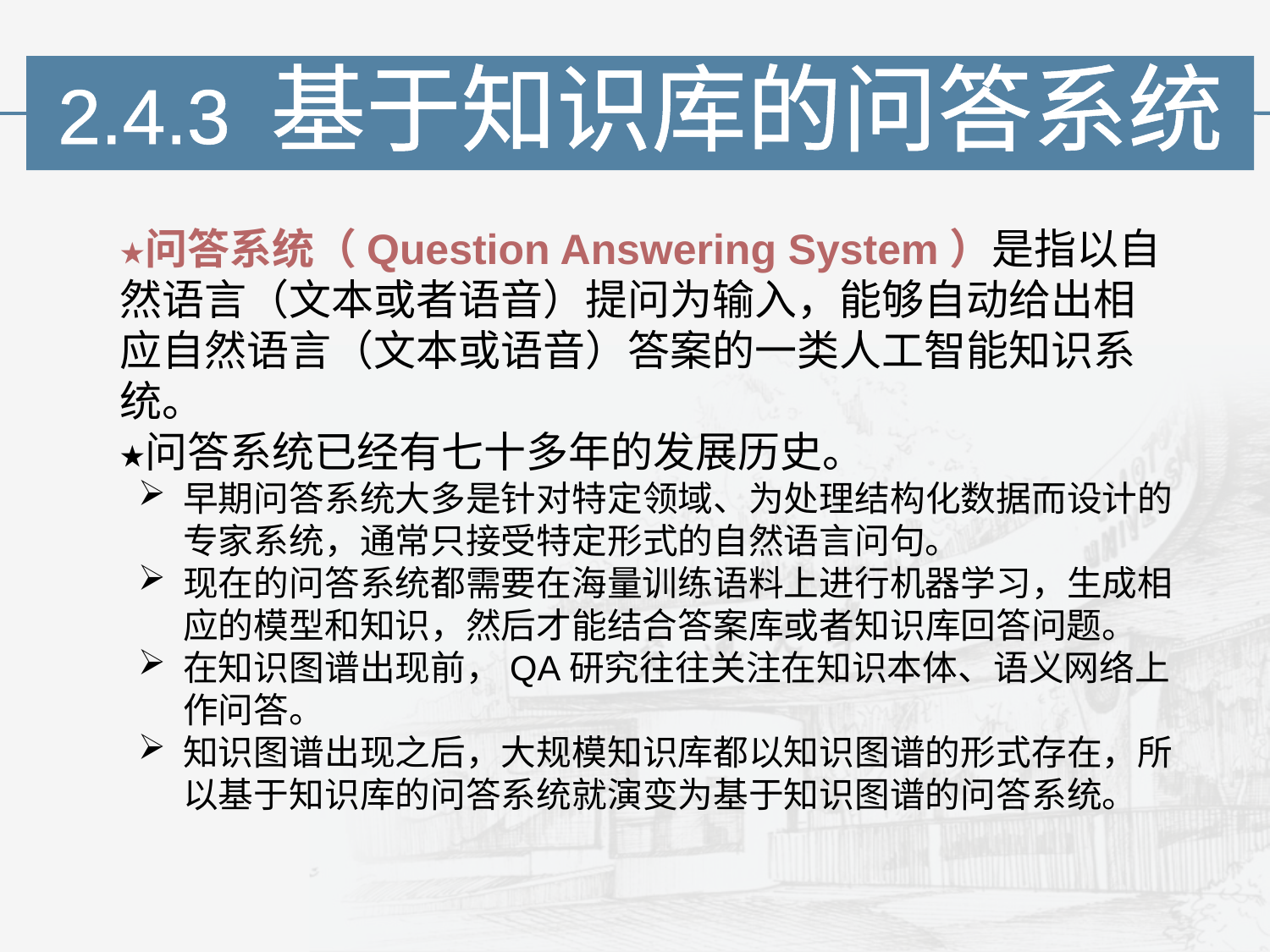

2.4.3 基于知识库的问答系统
问答系统（Question Answering System）是指以自然语言（文本或者语音）提问为输入，能够自动给出相应自然语言（文本或语音）答案的一类人工智能知识系统。
问答系统已经有七十多年的发展历史。
早期问答系统大多是针对特定领域、为处理结构化数据而设计的专家系统，通常只接受特定形式的自然语言问句。
现在的问答系统都需要在海量训练语料上进行机器学习，生成相应的模型和知识，然后才能结合答案库或者知识库回答问题。
在知识图谱出现前，QA研究往往关注在知识本体、语义网络上作问答。
知识图谱出现之后，大规模知识库都以知识图谱的形式存在，所以基于知识库的问答系统就演变为基于知识图谱的问答系统。

66